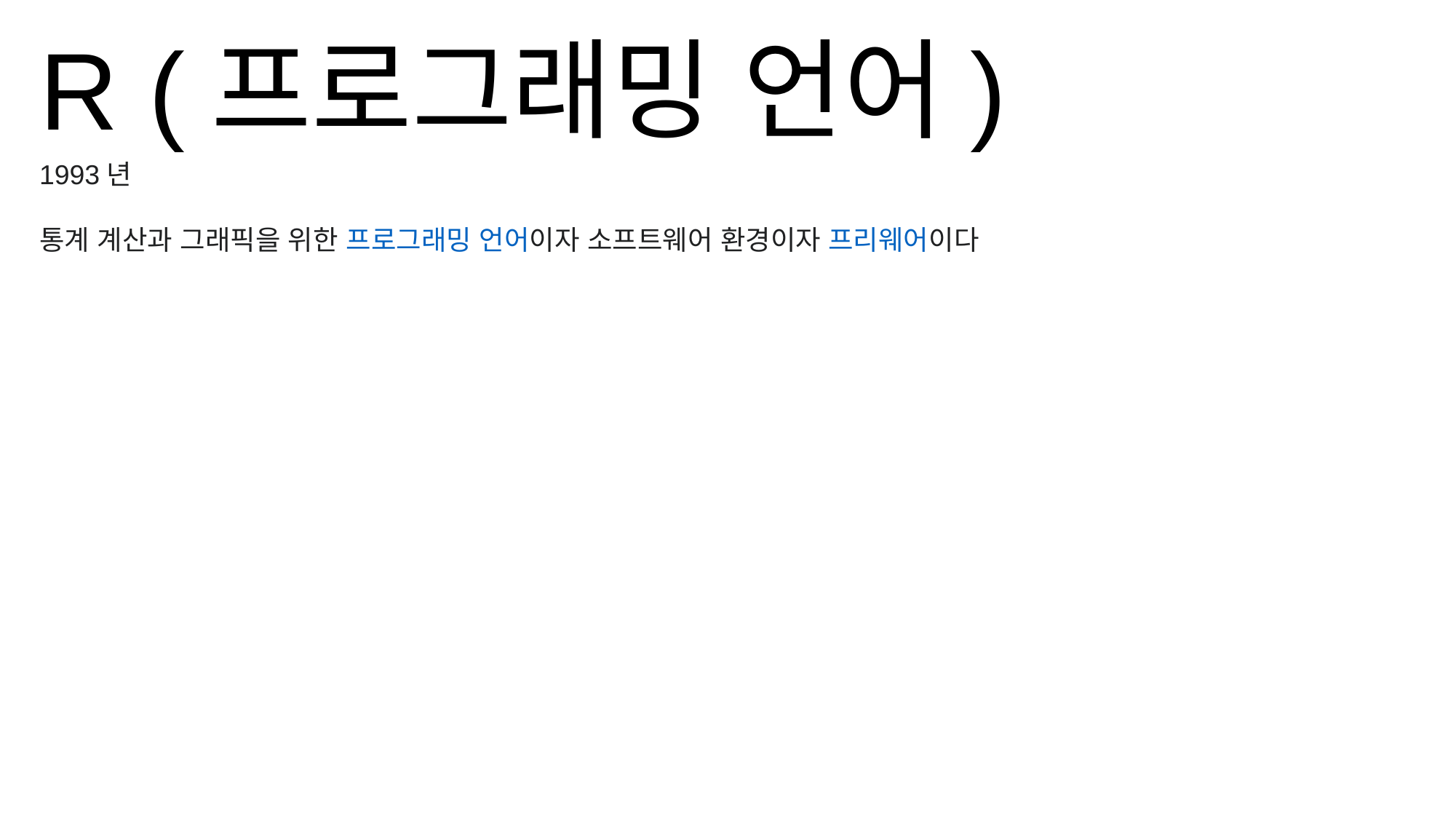

R (프로그래밍 언어)
1993년

통계 계산과 그래픽을 위한 프로그래밍 언어이자 소프트웨어 환경이자 프리웨어이다